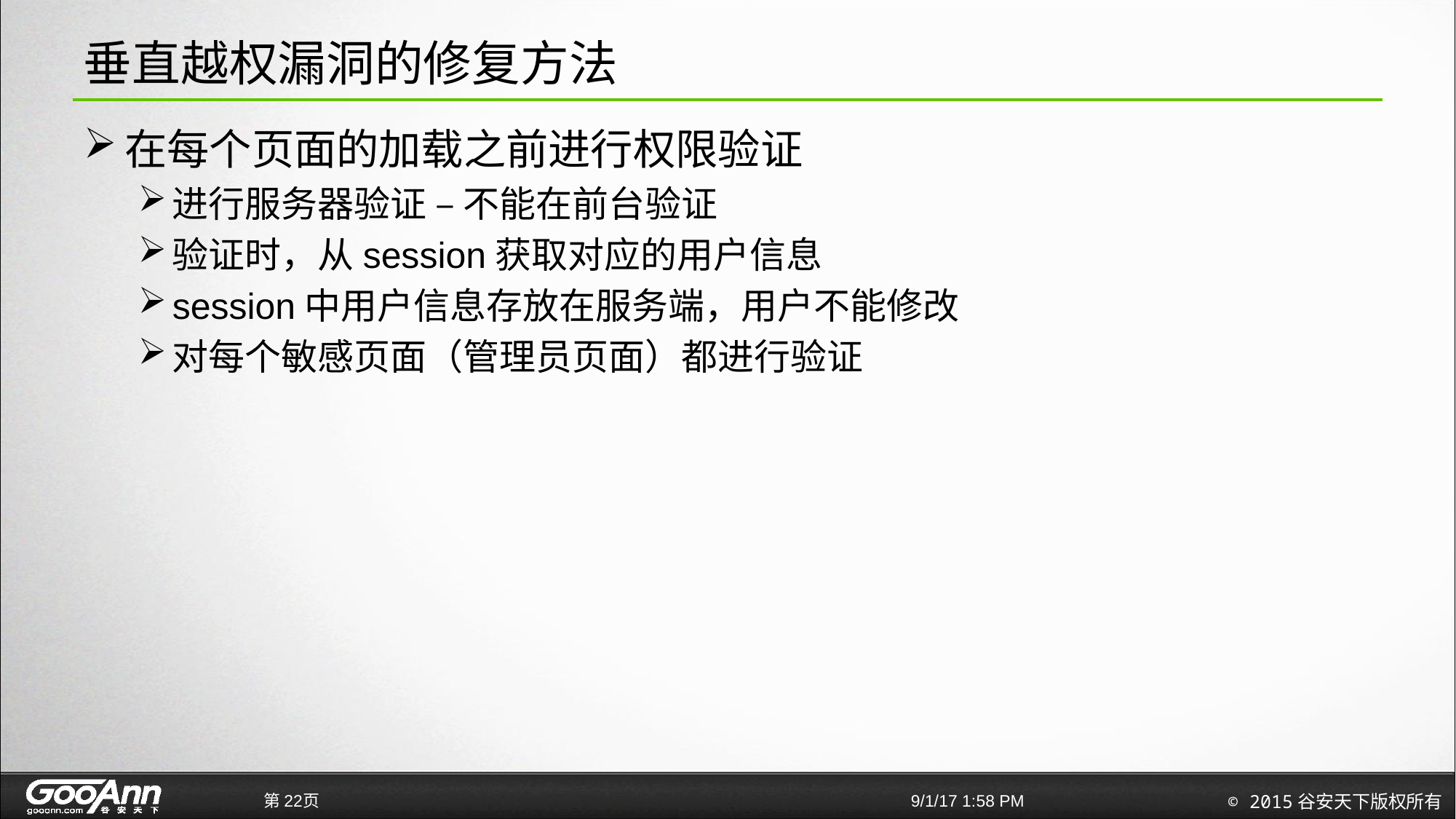

# 垂直越权漏洞的修复方法
在每个页面的加载之前进行权限验证
进行服务器验证 – 不能在前台验证
验证时，从session获取对应的用户信息
session中用户信息存放在服务端，用户不能修改
对每个敏感页面（管理员页面）都进行验证